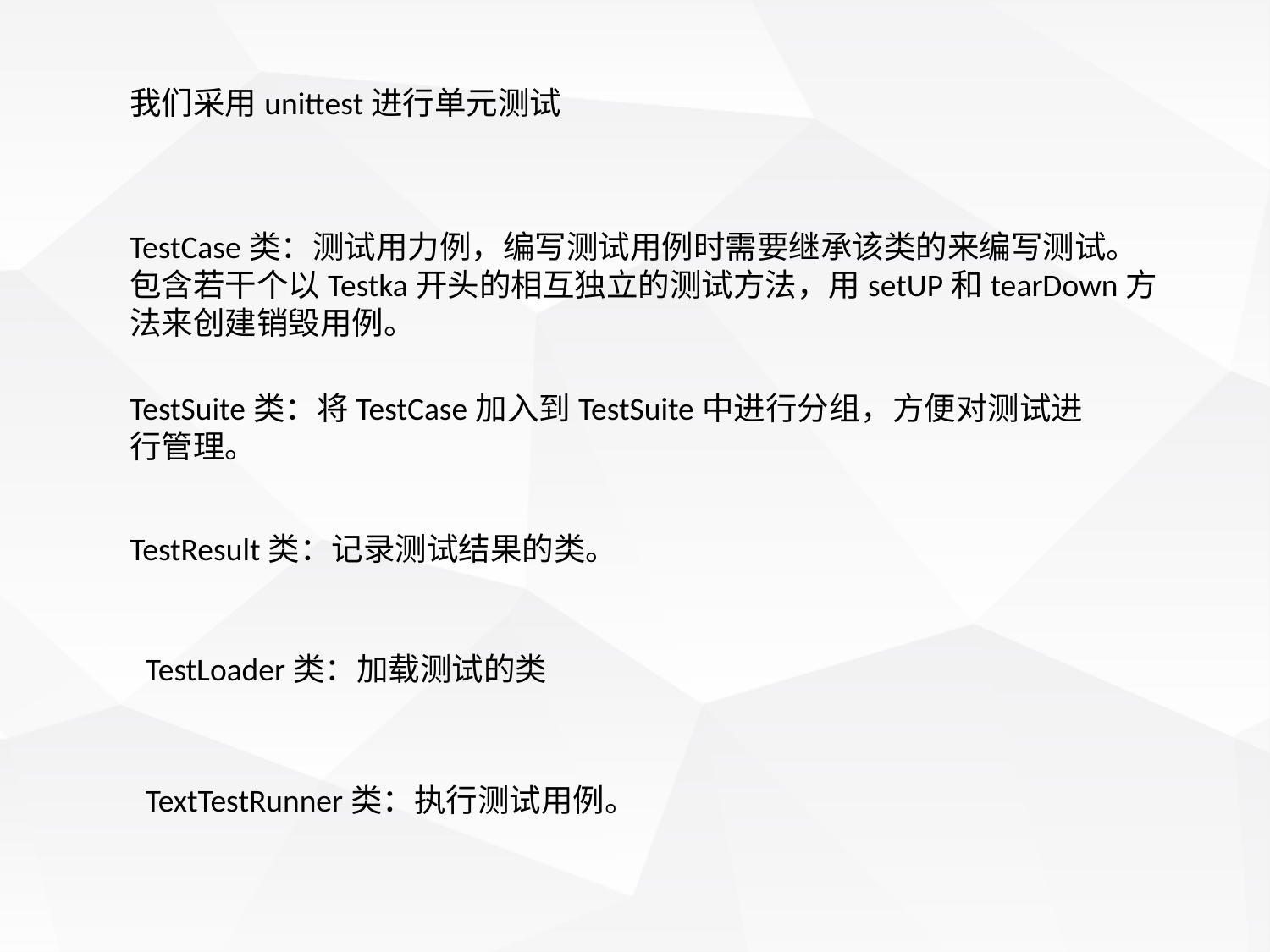

我们采用unittest进行单元测试
TestCase类：测试用力例，编写测试用例时需要继承该类的来编写测试。包含若干个以Testka开头的相互独立的测试方法，用setUP和tearDown方法来创建销毁用例。
TestSuite类：将TestCase加入到TestSuite中进行分组，方便对测试进行管理。
TestResult类：记录测试结果的类。
TestLoader类：加载测试的类
TextTestRunner类：执行测试用例。